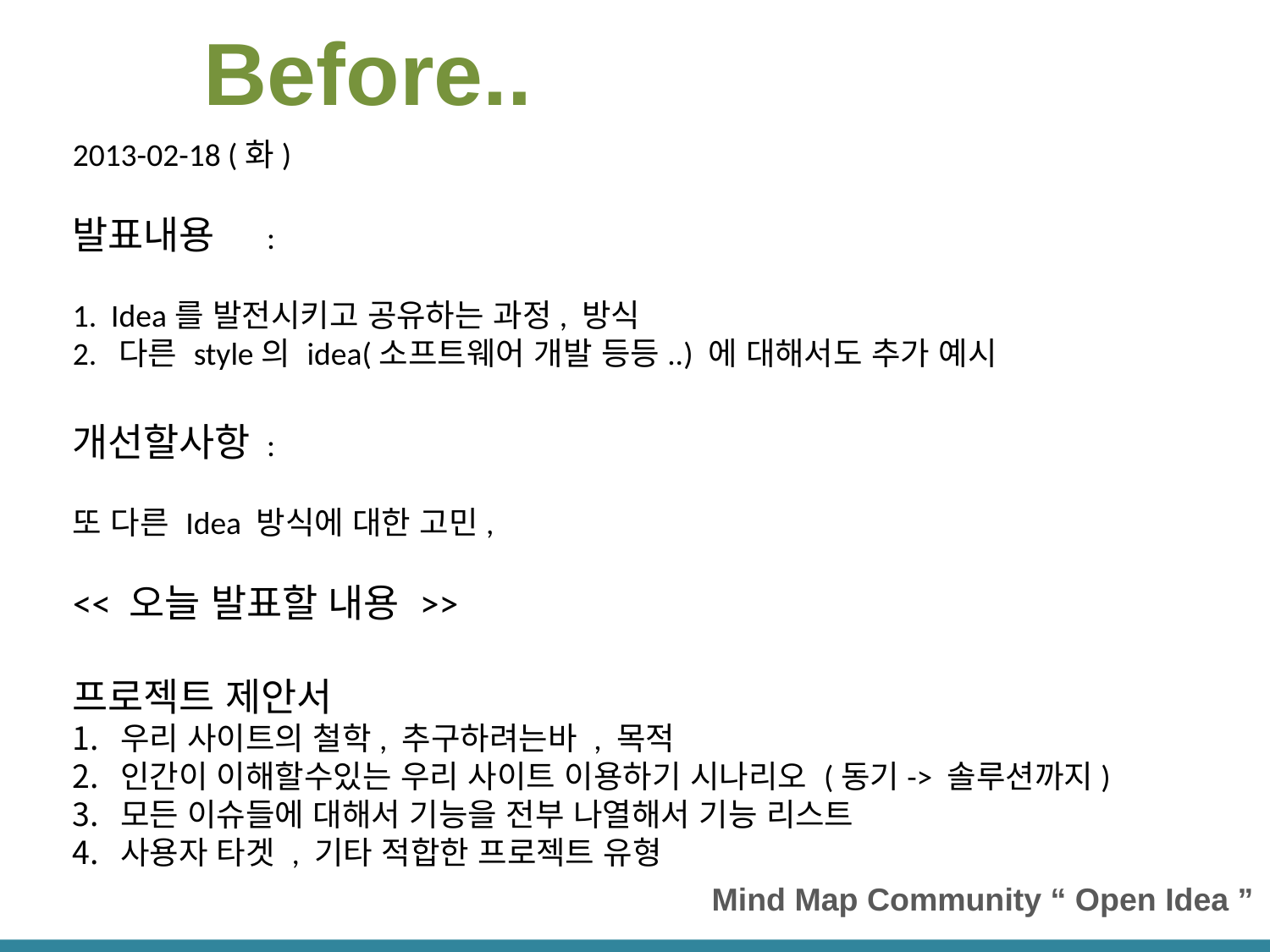

Before..
2013-02-18 (화)

발표내용     :

1.  Idea를 발전시키고 공유하는 과정, 방식
2.  다른 style의 idea(소프트웨어 개발 등등..) 에 대해서도 추가 예시

개선할사항 :

또 다른 Idea 방식에 대한 고민,

<< 오늘 발표할 내용 >>

프로젝트 제안서
우리 사이트의 철학, 추구하려는바 , 목적
인간이 이해할수있는 우리 사이트 이용하기 시나리오 (동기-> 솔루션까지)
모든 이슈들에 대해서 기능을 전부 나열해서 기능 리스트
사용자 타겟 , 기타 적합한 프로젝트 유형
Mind Map Community “ Open Idea ”